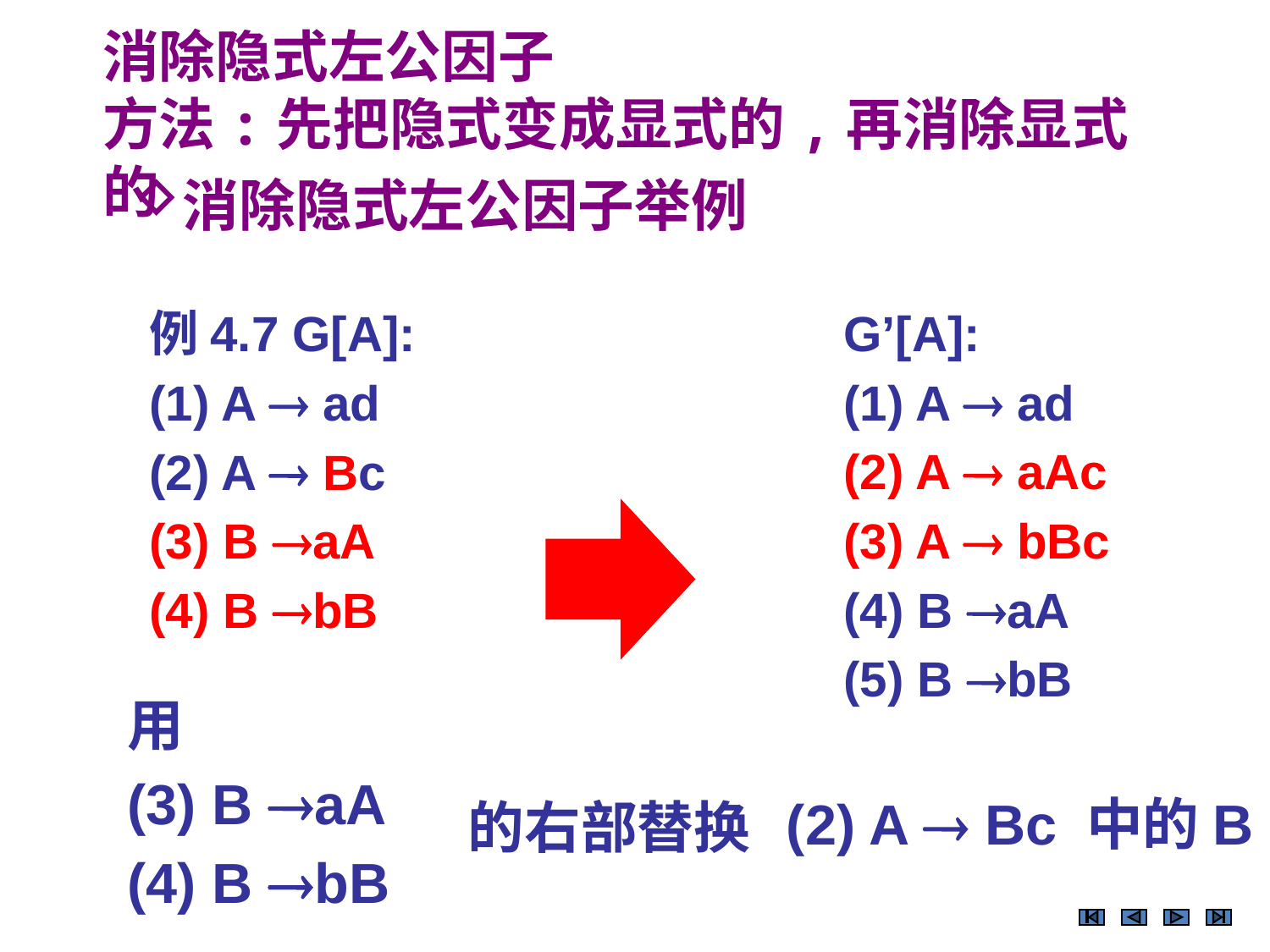

消除隐式左公因子
方法:先把隐式变成显式的,再消除显式的
消除隐式左公因子举例
例4.7 G[A]:
(1) A → ad
(2) A → Bc
(3) B →aA
(4) B →bB

G’[A]:
(1) A → ad
(2) A → aAc
(3) A → bBc
(4) B →aA
(5) B →bB

用
(3) B →aA
(4) B →bB

(2) A → Bc 中的B
的右部替换